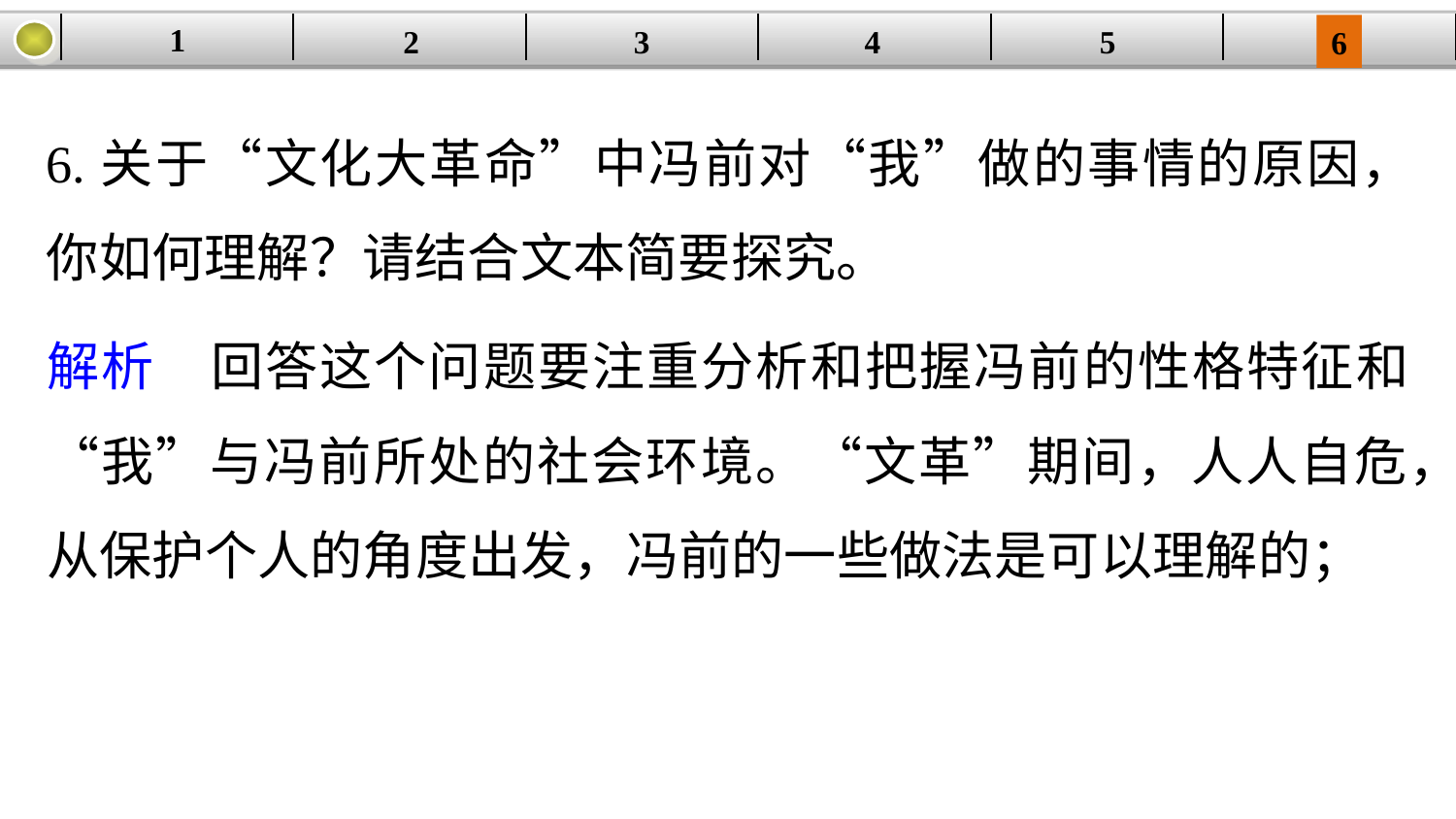

1
|  |  |  |  |  |  |
| --- | --- | --- | --- | --- | --- |
2
3
4
5
6

6.关于“文化大革命”中冯前对“我”做的事情的原因，你如何理解？请结合文本简要探究。
解析　回答这个问题要注重分析和把握冯前的性格特征和“我”与冯前所处的社会环境。“文革”期间，人人自危，从保护个人的角度出发，冯前的一些做法是可以理解的；